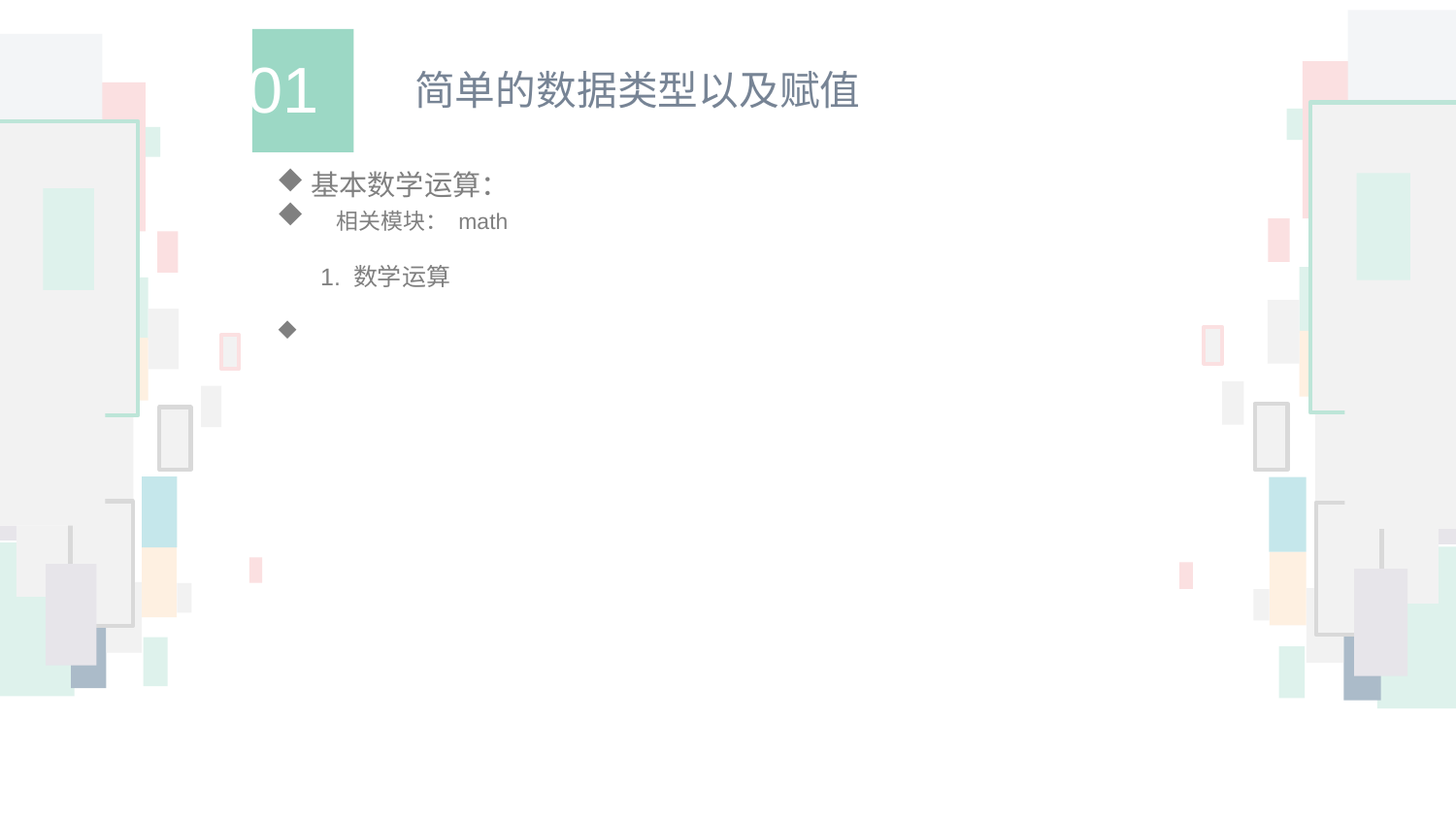

01
简单的数据类型以及赋值

基本数学运算：
   相关模块： math

       1. 数学运算